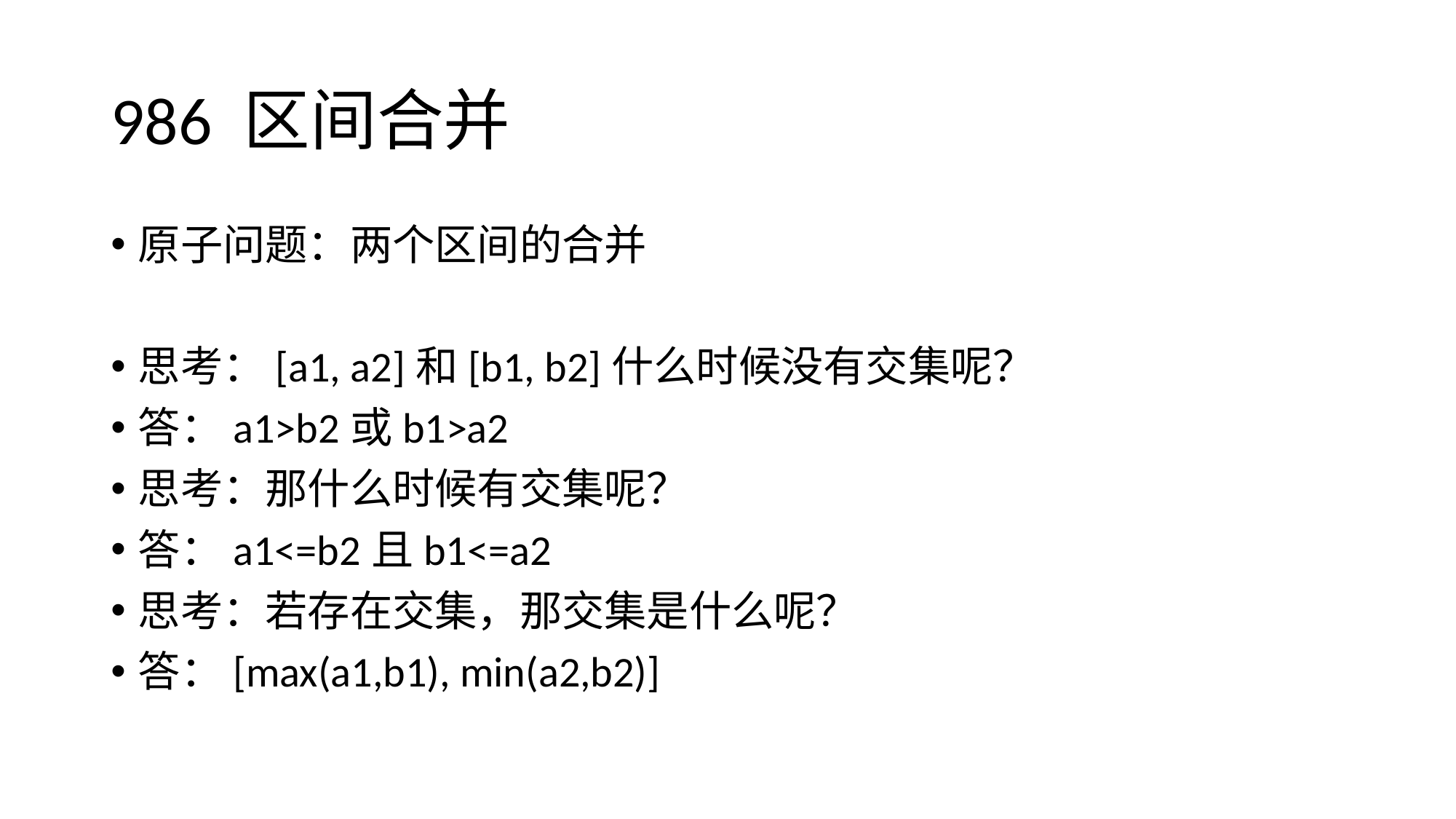

# 986 区间合并
原子问题：两个区间的合并

思考：[a1, a2]和[b1, b2]什么时候没有交集呢？
答：a1>b2或b1>a2
思考：那什么时候有交集呢？
答：a1<=b2且b1<=a2
思考：若存在交集，那交集是什么呢？
答：[max(a1,b1), min(a2,b2)]